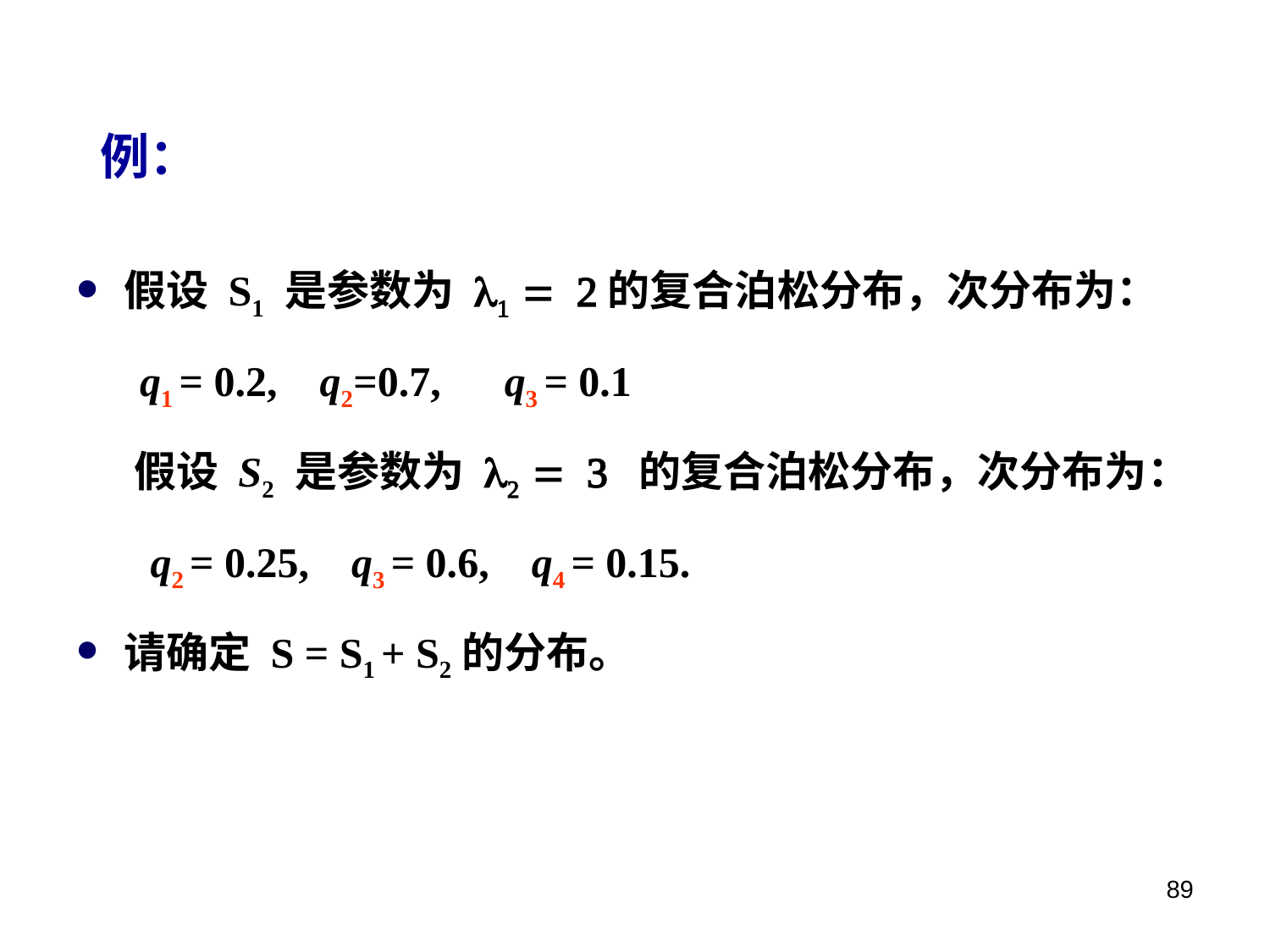

# 例：
假设 S1 是参数为 λ1 = 2的复合泊松分布，次分布为：
      q1 = 0.2,    q2=0.7,      q3 = 0.1
     假设 S2 是参数为 λ2 = 3 的复合泊松分布，次分布为：
       q2 = 0.25,    q3 = 0.6,    q4 = 0.15.
请确定 S = S1 + S2的分布。
89